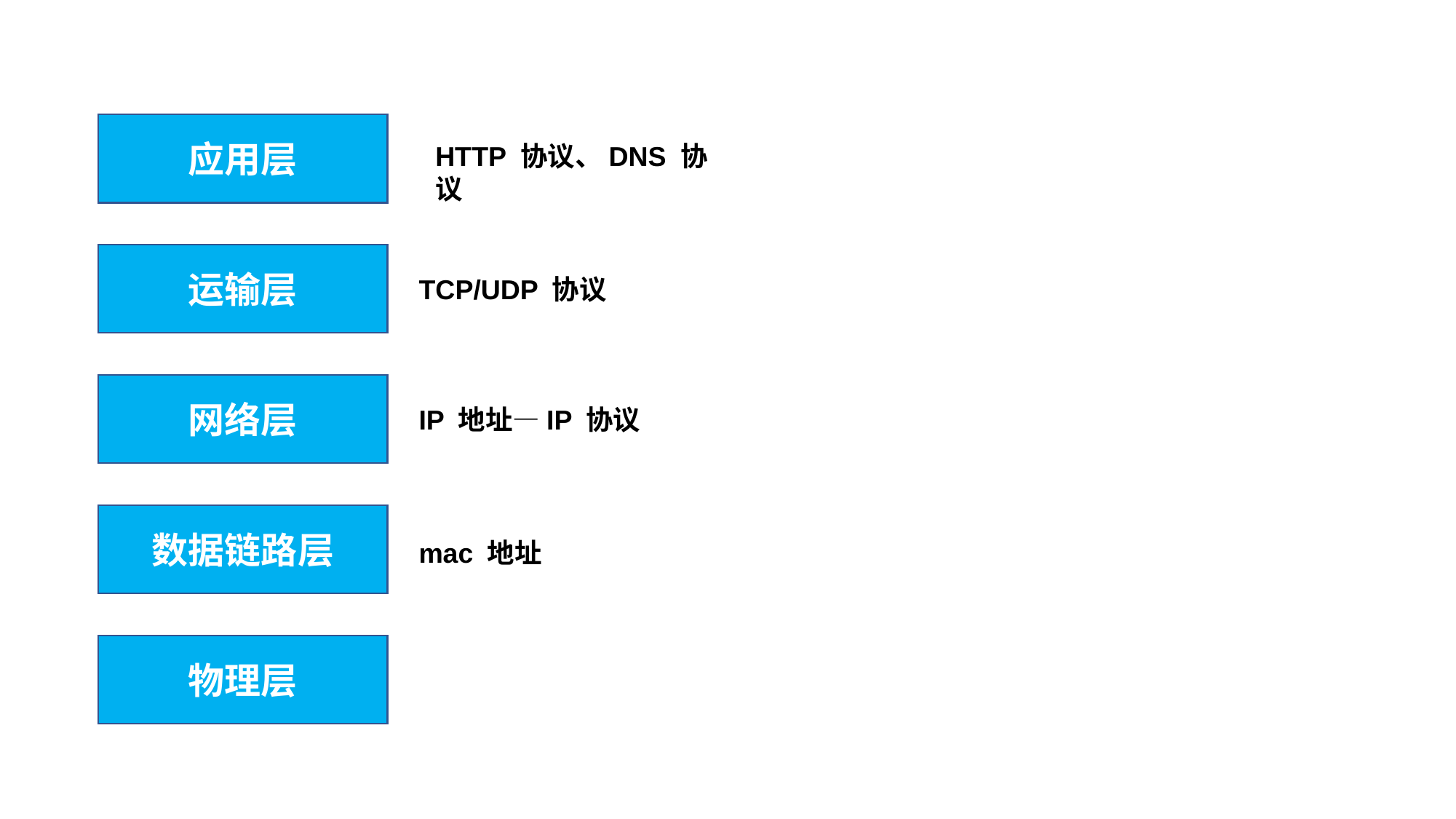

应用层
HTTP 协议、DNS 协议
运输层
TCP/UDP 协议
网络层
IP 地址—IP 协议
数据链路层
mac 地址
物理层